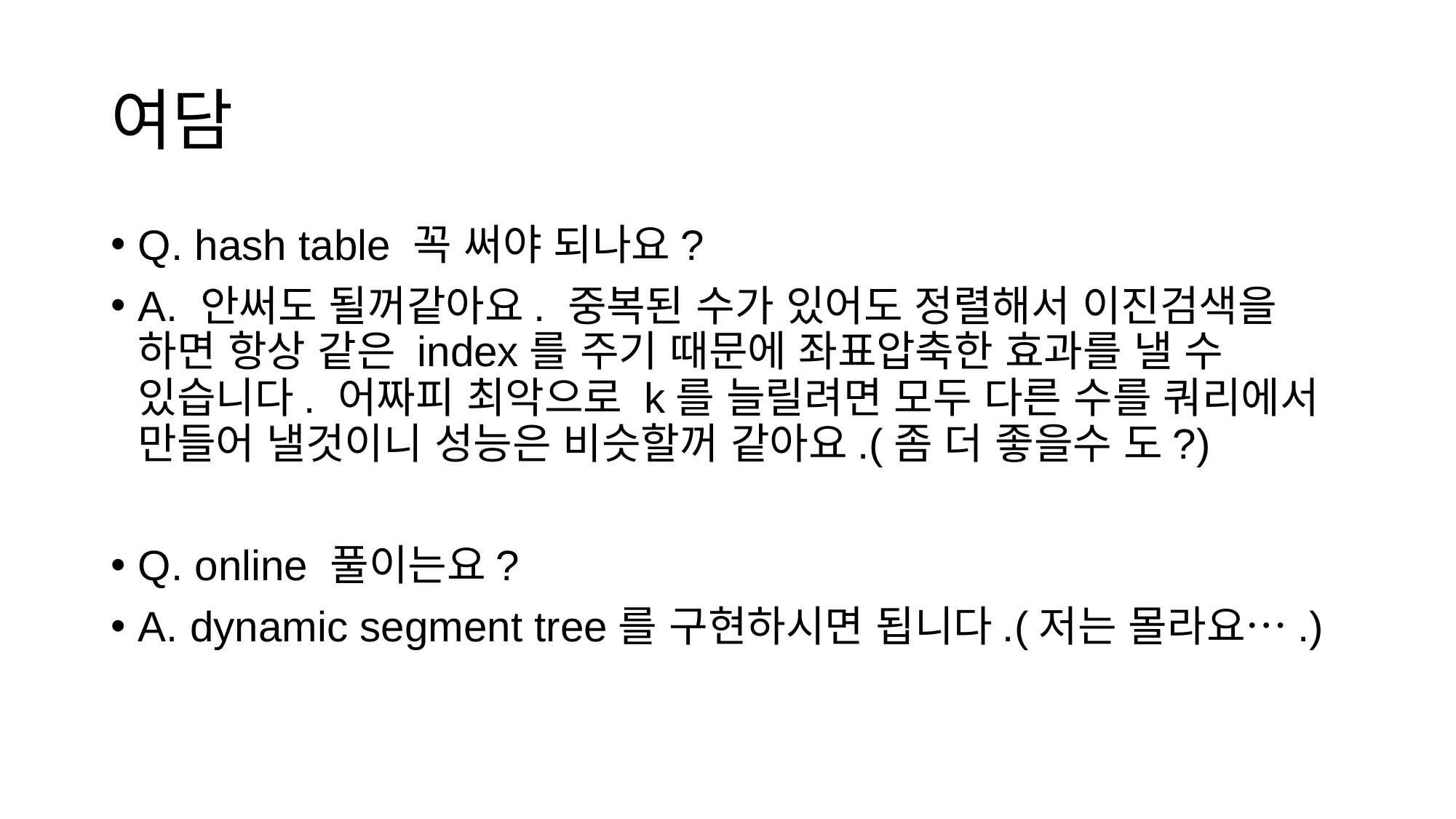

# 여담
Q. hash table 꼭 써야 되나요?
A. 안써도 될꺼같아요. 중복된 수가 있어도 정렬해서 이진검색을 하면 항상 같은 index를 주기 때문에 좌표압축한 효과를 낼 수 있습니다. 어짜피 최악으로 k를 늘릴려면 모두 다른 수를 쿼리에서 만들어 낼것이니 성능은 비슷할꺼 같아요.(좀 더 좋을수 도?)

Q. online 풀이는요?
A. dynamic segment tree를 구현하시면 됩니다.(저는 몰라요….)